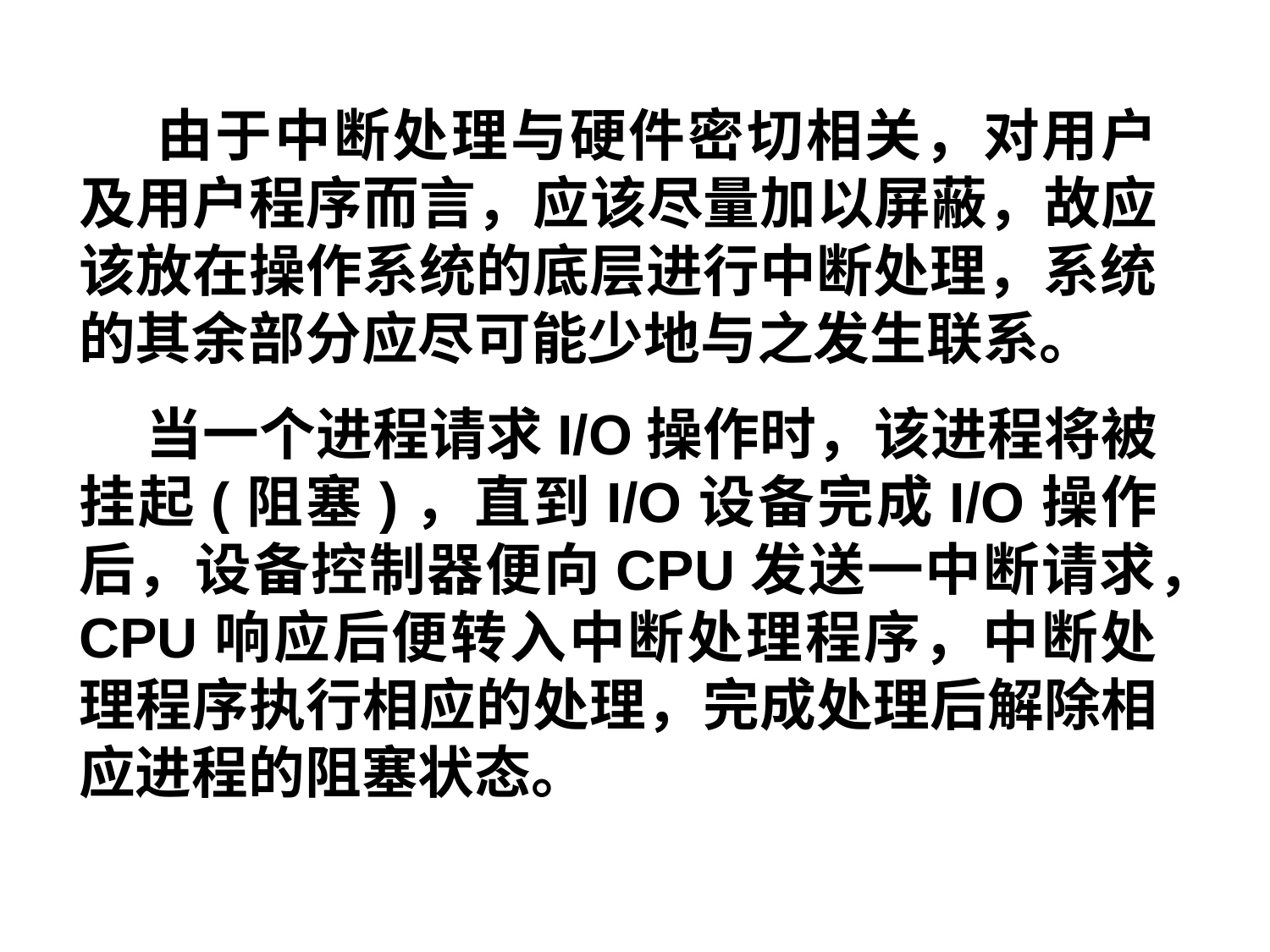

由于中断处理与硬件密切相关，对用户及用户程序而言，应该尽量加以屏蔽，故应该放在操作系统的底层进行中断处理，系统的其余部分应尽可能少地与之发生联系。
    当一个进程请求I/O操作时，该进程将被挂起(阻塞)，直到I/O设备完成I/O操作后，设备控制器便向CPU发送一中断请求，CPU响应后便转入中断处理程序，中断处理程序执行相应的处理，完成处理后解除相应进程的阻塞状态。
27